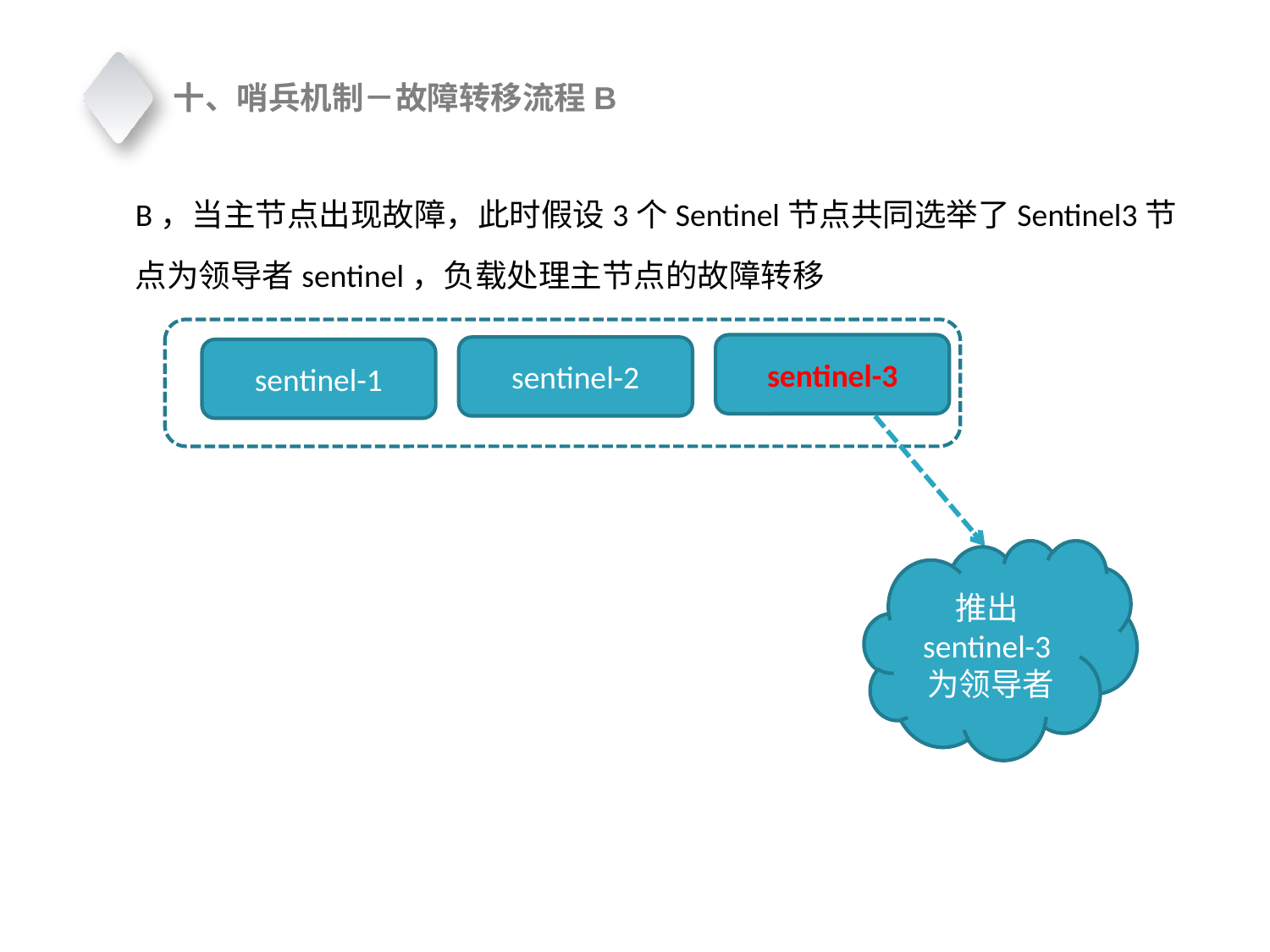

十、哨兵机制－故障转移流程B
B，当主节点出现故障，此时假设3个Sentinel节点共同选举了Sentinel3节点为领导者sentinel，负载处理主节点的故障转移

sentinel-3
sentinel-2
sentinel-1
推出sentinel-3为领导者